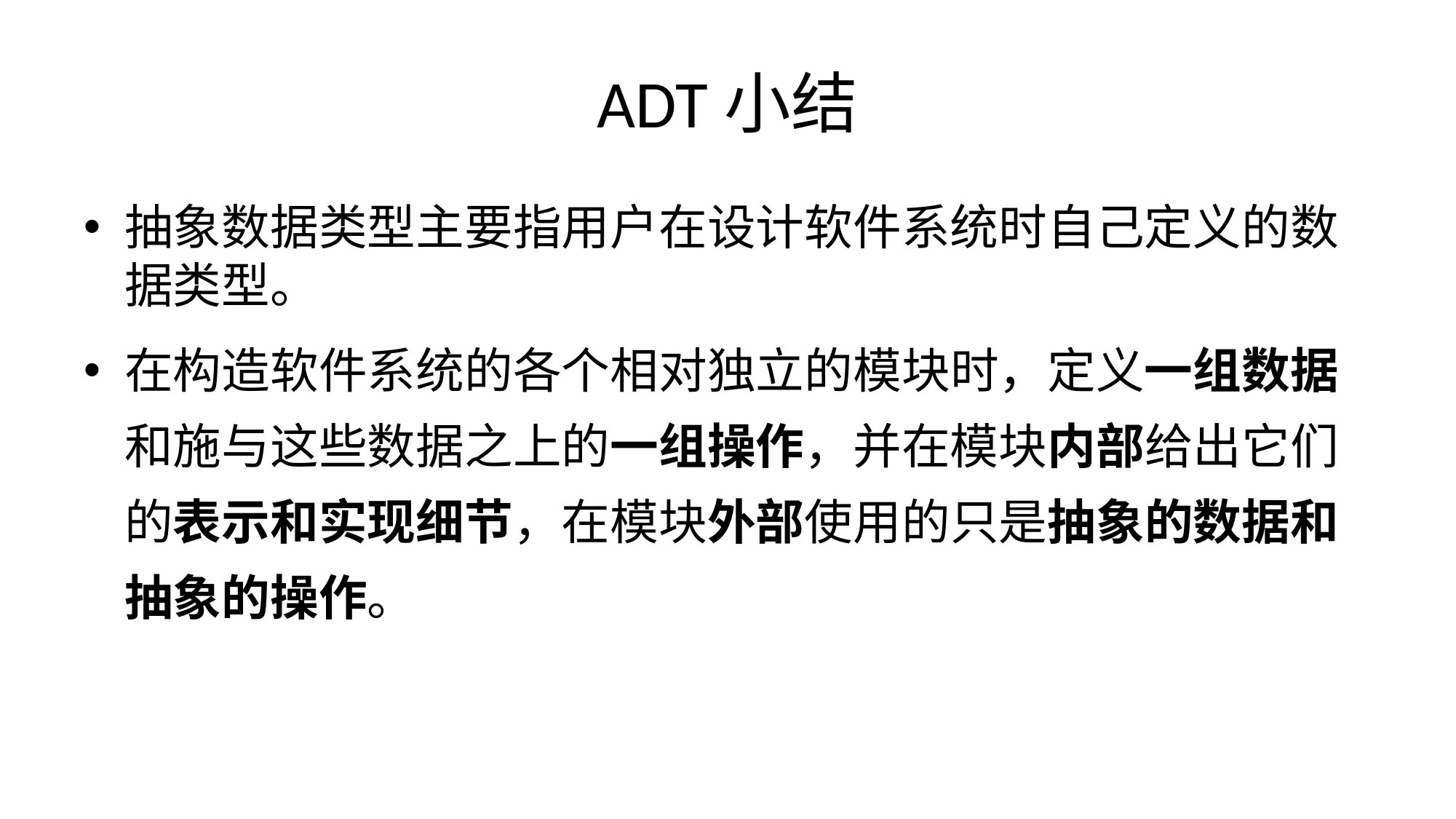

# ADT小结
抽象数据类型主要指用户在设计软件系统时自己定义的数据类型。
在构造软件系统的各个相对独立的模块时，定义一组数据和施与这些数据之上的一组操作，并在模块内部给出它们的表示和实现细节，在模块外部使用的只是抽象的数据和抽象的操作。